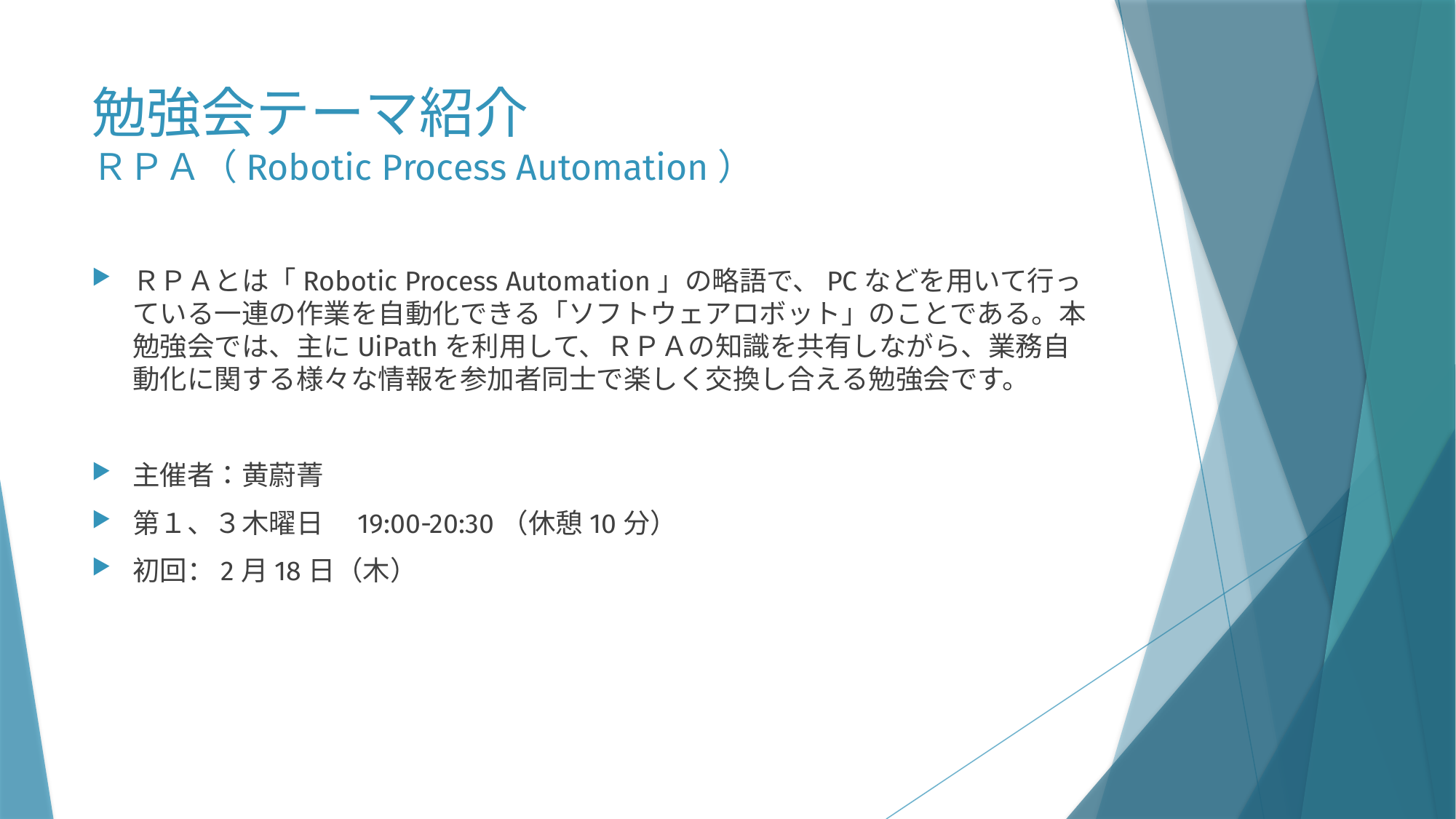

# 勉強会テーマ紹介 ＲＰＡ（Robotic Process Automation）
ＲＰＡとは「Robotic Process Automation」の略語で、PCなどを用いて行っている一連の作業を自動化できる「ソフトウェアロボット」のことである。本勉強会では、主にUiPathを利用して、ＲＰＡの知識を共有しながら、業務自動化に関する様々な情報を参加者同士で楽しく交換し合える勉強会です。

主催者：黄蔚菁
第１、３木曜日　19:00-20:30（休憩10分）
初回：2月18日（木）